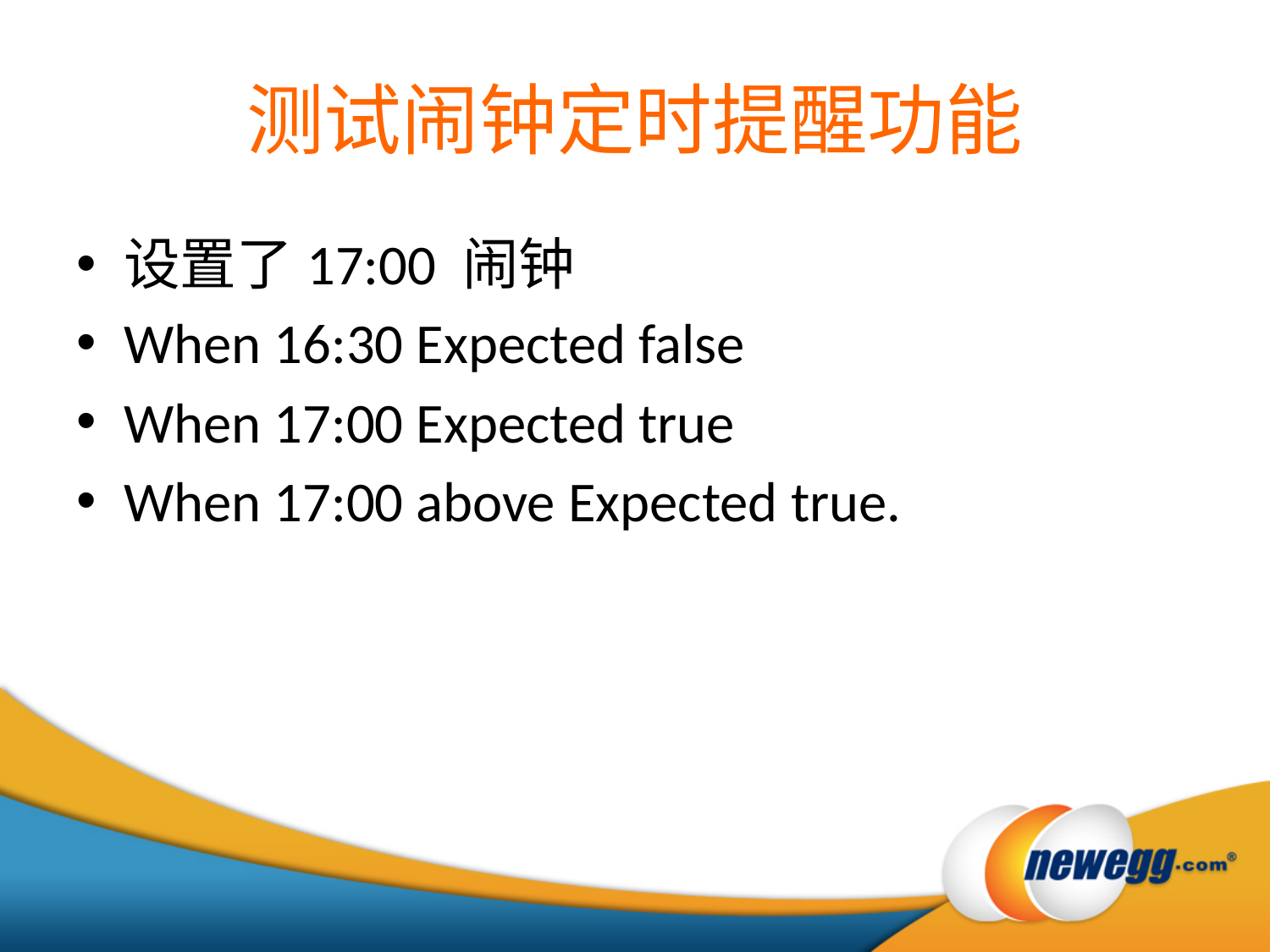

# 测试闹钟定时提醒功能
设置了17:00 闹钟
When 16:30 Expected false
When 17:00 Expected true
When 17:00 above Expected true.